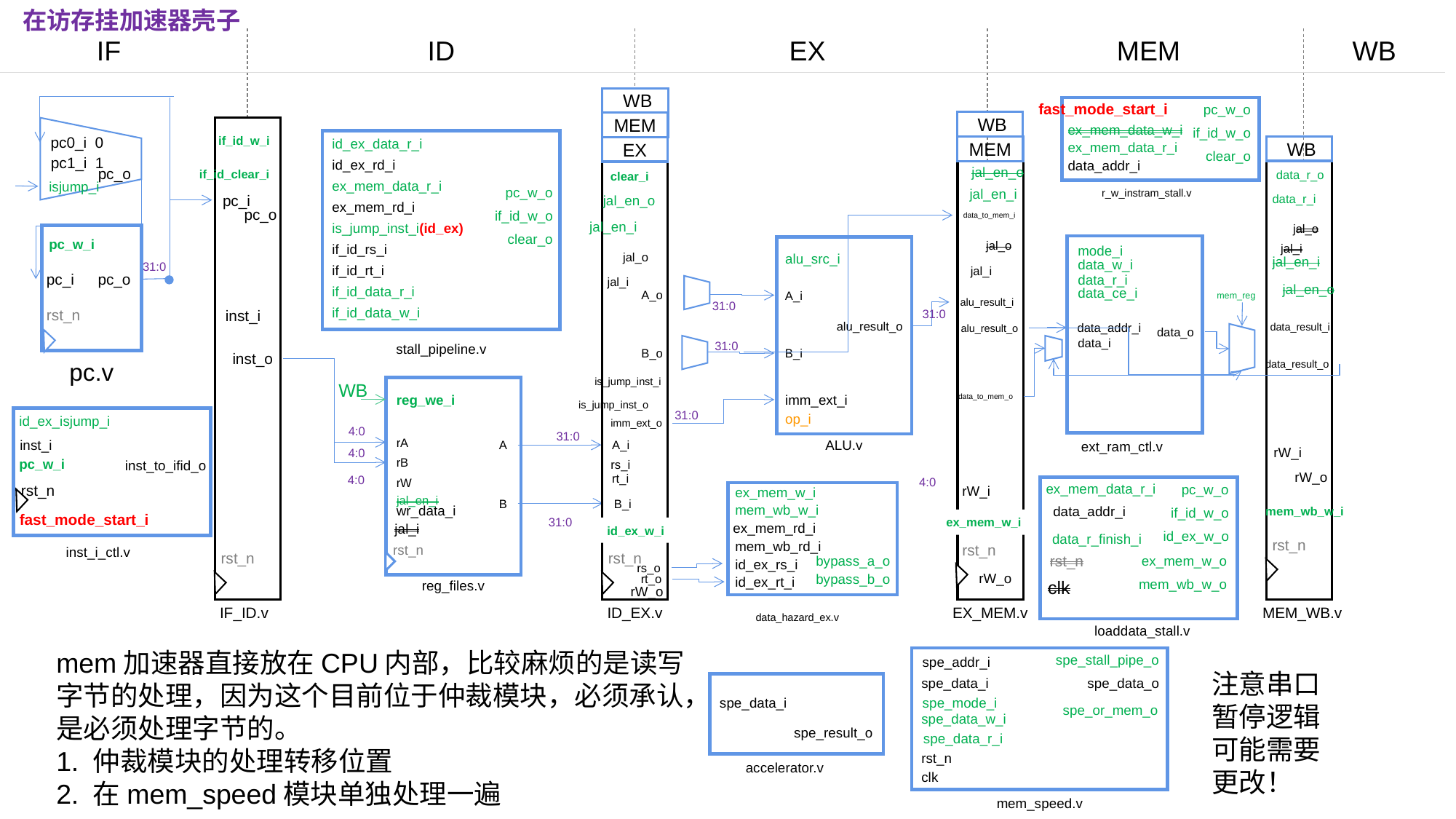

在访存挂加速器壳子
IF
ID
EX
MEM
WB
WB

fast_mode_start_i
pc_w_o

WB

MEM

ex_mem_data_w_i

if_id_w_o
pc0_i  0
if_id_w_i
id_ex_data_r_i

WB

MEM
EX

ex_mem_data_r_i

clear_o
pc1_i  1
id_ex_rd_i
data_addr_i
jal_en_o
pc_o
if_id_clear_i

data_r_o
clear_i
ex_mem_data_r_i
isjump_i
pc_w_o
jal_en_i
r_w_instram_stall.v
pc_i
data_r_i
jal_en_o
ex_mem_rd_i
pc_o
if_id_w_o
data_to_mem_i
jal_en_i
is_jump_inst_i(id_ex)
jal_o

clear_o
pc_w_i
jal_o
if_id_rs_i
jal_i

mode_i
jal_o
alu_src_i
jal_en_i
data_w_i
31:0
if_id_rt_i
jal_i
pc_i
pc_o
data_r_i
jal_i

jal_en_o
if_id_data_r_i
data_ce_i

A_o
A_i
mem_reg
alu_result_i
31:0
if_id_data_w_i
rst_n
inst_i
31:0
alu_result_o
data_addr_i
data_result_i
alu_result_o
data_o
data_i

31:0
stall_pipeline.v

B_i
B_o
inst_o
pc.v
data_result_o
is_jump_inst_i
WB

reg_we_i
imm_ext_i
data_to_mem_o
is_jump_inst_o
31:0
op_i
id_ex_isjump_i

imm_ext_o
4:0
31:0
rA
inst_i
ALU.v
A
A_i
ext_ram_ctl.v
rW_i
4:0
rB
pc_w_i
inst_to_ifid_o
rs_i
rW_o
rt_i
4:0
4:0
rW
ex_mem_data_r_i
rst_n
pc_w_o
rW_i

ex_mem_w_i

jal_en_i
B
B_i

mem_wb_w_i
wr_data_i
data_addr_i
mem_wb_w_i
if_id_w_o
fast_mode_start_i
31:0
ex_mem_w_i
ex_mem_rd_i
jal_i
id_ex_w_i
id_ex_w_o
data_r_finish_i
rst_n
mem_wb_rd_i
rst_n
rst_n
inst_i_ctl.v
rst_n
rst_n
rst_n
ex_mem_w_o
bypass_a_o
id_ex_rs_i

rs_o

rW_o
bypass_b_o
rt_o

id_ex_rt_i
mem_wb_w_o
clk
reg_files.v

rW_o
IF_ID.v
ID_EX.v
EX_MEM.v
MEM_WB.v
data_hazard_ex.v
loaddata_stall.v
mem加速器直接放在CPU内部，比较麻烦的是读写字节的处理，因为这个目前位于仲裁模块，必须承认，是必须处理字节的。
1. 仲裁模块的处理转移位置
2. 在mem_speed模块单独处理一遍
spe_stall_pipe_o
spe_addr_i

注意串口暂停逻辑可能需要更改！
spe_data_i
spe_data_o

spe_data_i
spe_mode_i
spe_or_mem_o
spe_data_w_i
spe_result_o
spe_data_r_i
rst_n
accelerator.v
clk
mem_speed.v